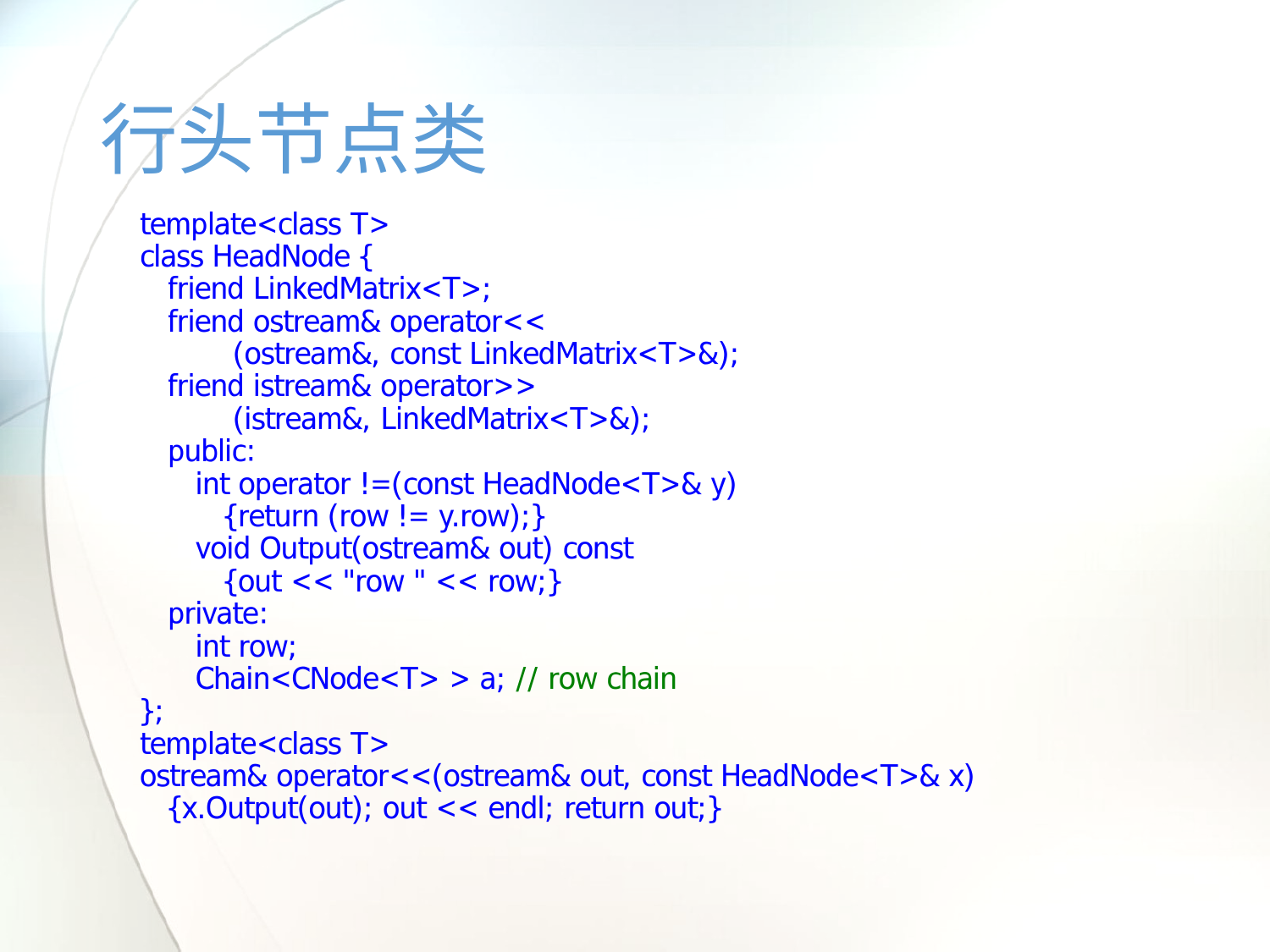

# 行头节点类
template<class T>
class HeadNode {
   friend LinkedMatrix<T>;
   friend ostream& operator<<
          (ostream&, const LinkedMatrix<T>&);
   friend istream& operator>>
          (istream&, LinkedMatrix<T>&);
   public:
      int operator !=(const HeadNode<T>& y)
         {return (row != y.row);}
      void Output(ostream& out) const
         {out << "row " << row;}
   private:
      int row;
      Chain<CNode<T> > a; // row chain
};
template<class T>
ostream& operator<<(ostream& out, const HeadNode<T>& x)
   {x.Output(out); out << endl; return out;}